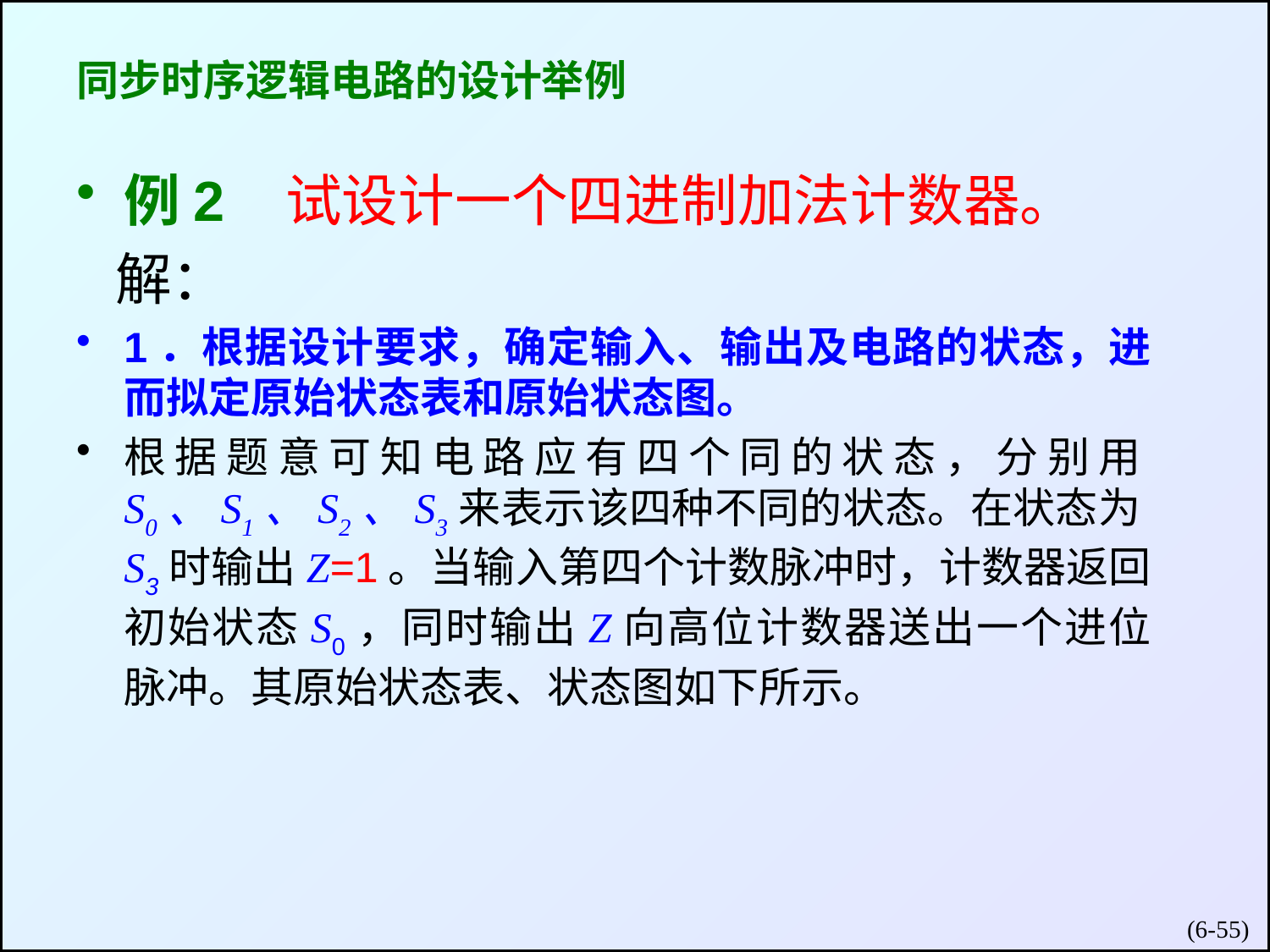

# 同步时序逻辑电路的设计举例
例2   试设计一个四进制加法计数器。
  解：
1．根据设计要求，确定输入、输出及电路的状态，进而拟定原始状态表和原始状态图。
根据题意可知电路应有四个同的状态，分别用S0、S1、S2、S3来表示该四种不同的状态。在状态为S3时输出Z=1。当输入第四个计数脉冲时，计数器返回初始状态S0，同时输出Z向高位计数器送出一个进位脉冲。其原始状态表、状态图如下所示。

(6-55)